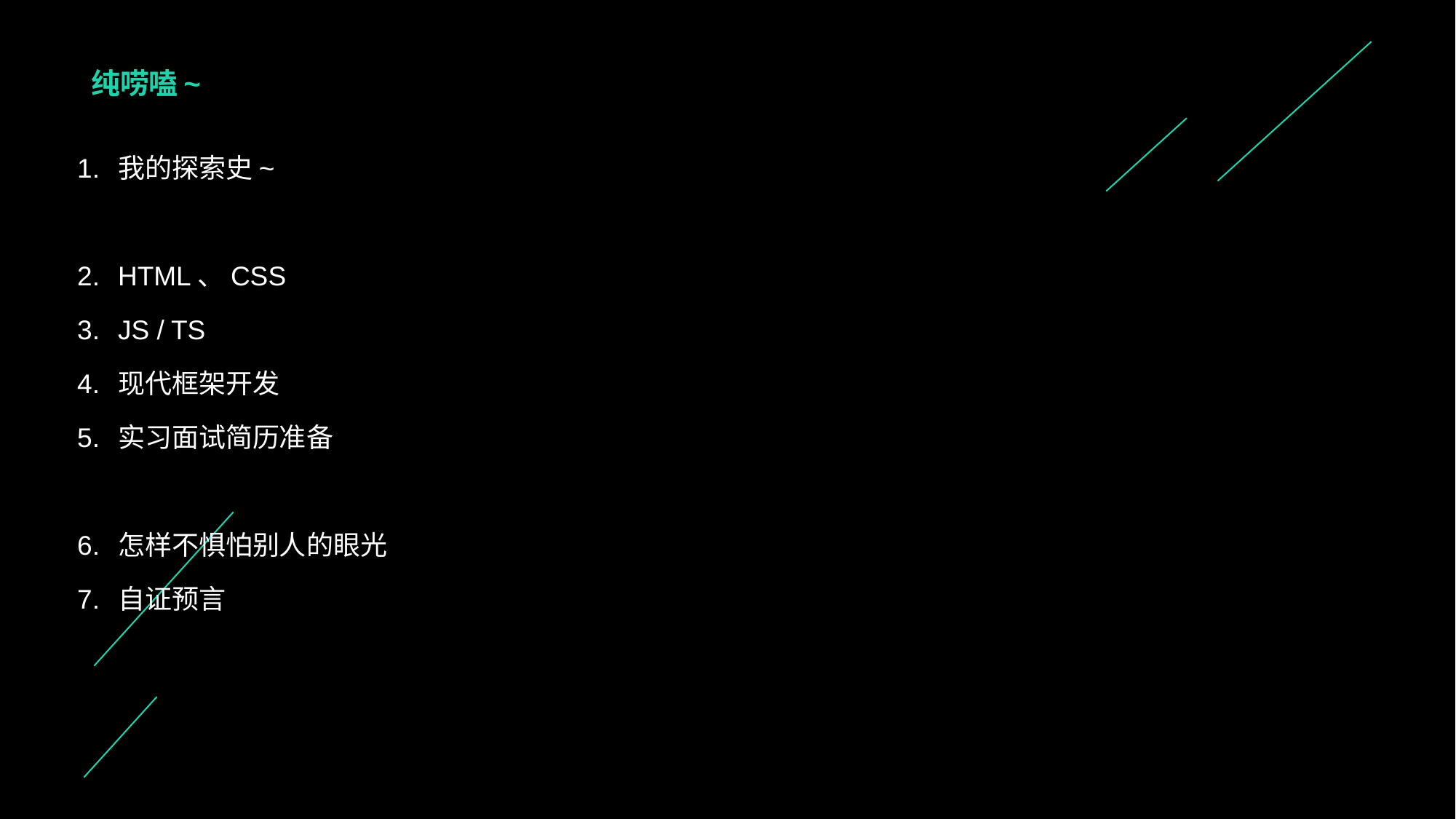

# 纯唠嗑~
我的探索史~

HTML、CSS
JS / TS
现代框架开发
实习面试简历准备

怎样不惧怕别人的眼光
自证预言